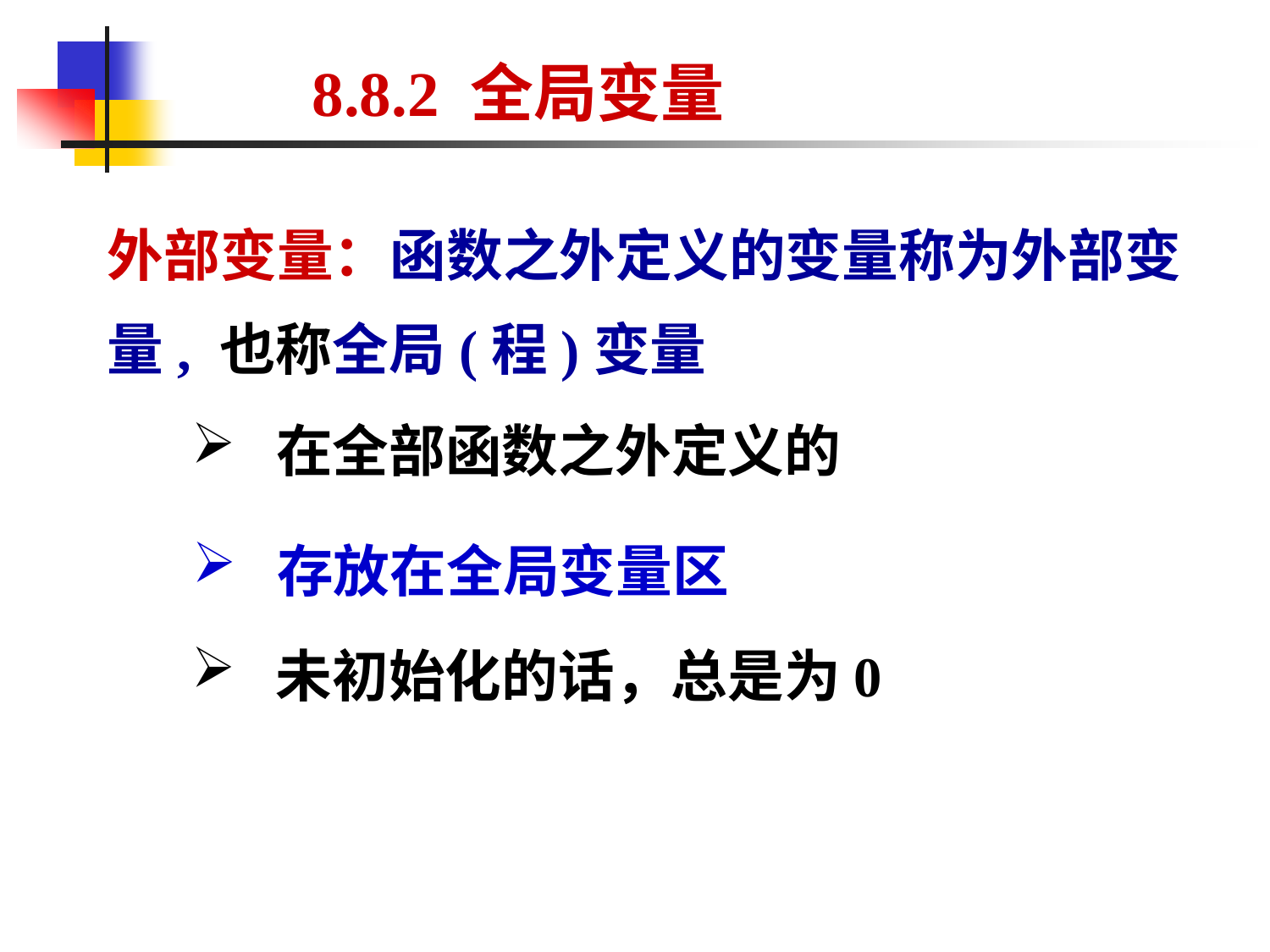

8.8.2 全局变量
外部变量：函数之外定义的变量称为外部变量, 也称全局(程)变量
  在全部函数之外定义的
  存放在全局变量区
  未初始化的话，总是为0